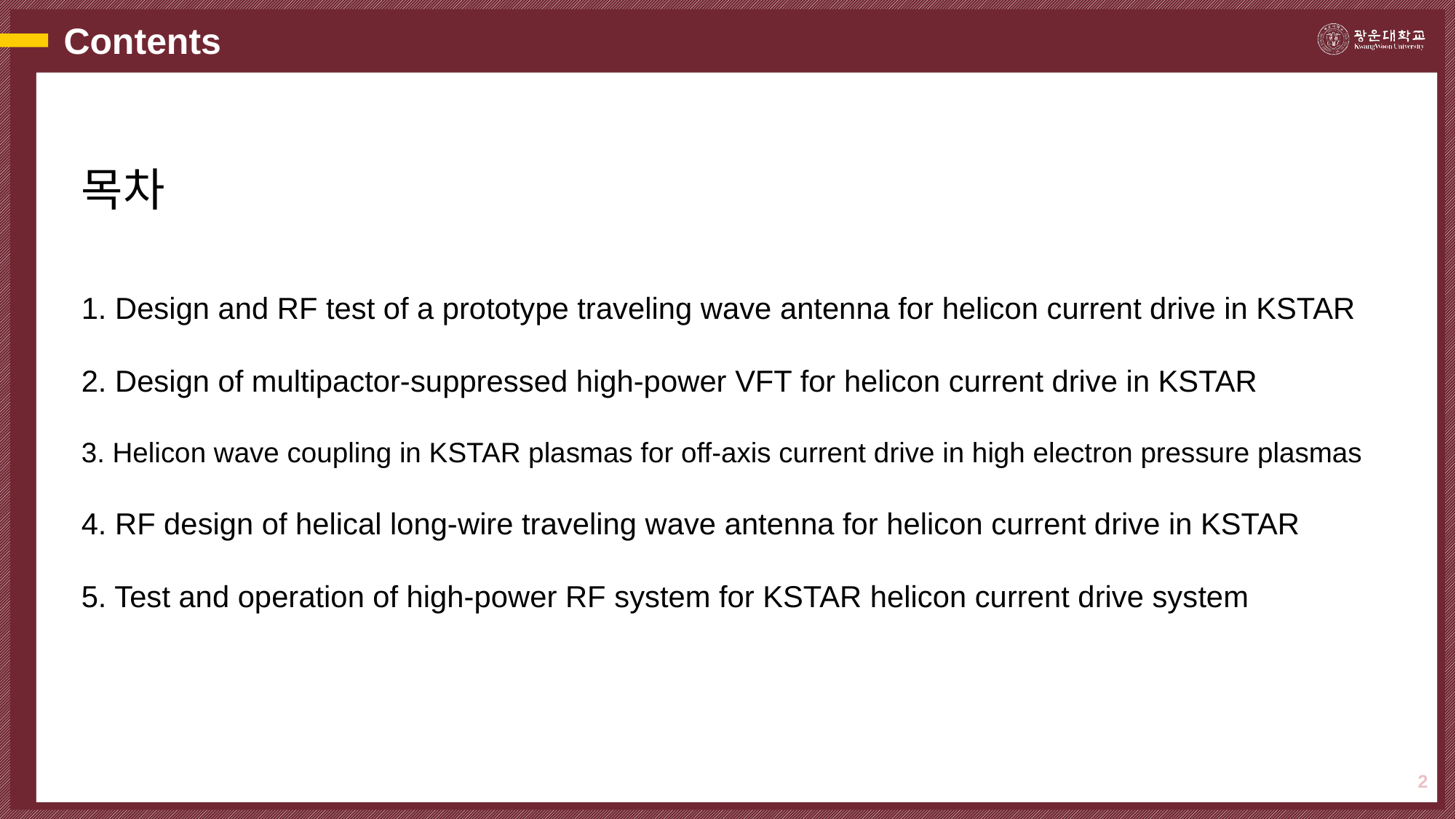

# Contents
목차

1. Design and RF test of a prototype traveling wave antenna for helicon current drive in KSTAR

2. Design of multipactor-suppressed high-power VFT for helicon current drive in KSTAR

3. Helicon wave coupling in KSTAR plasmas for off-axis current drive in high electron pressure plasmas

4. RF design of helical long-wire traveling wave antenna for helicon current drive in KSTAR

5. Test and operation of high-power RF system for KSTAR helicon current drive system
2